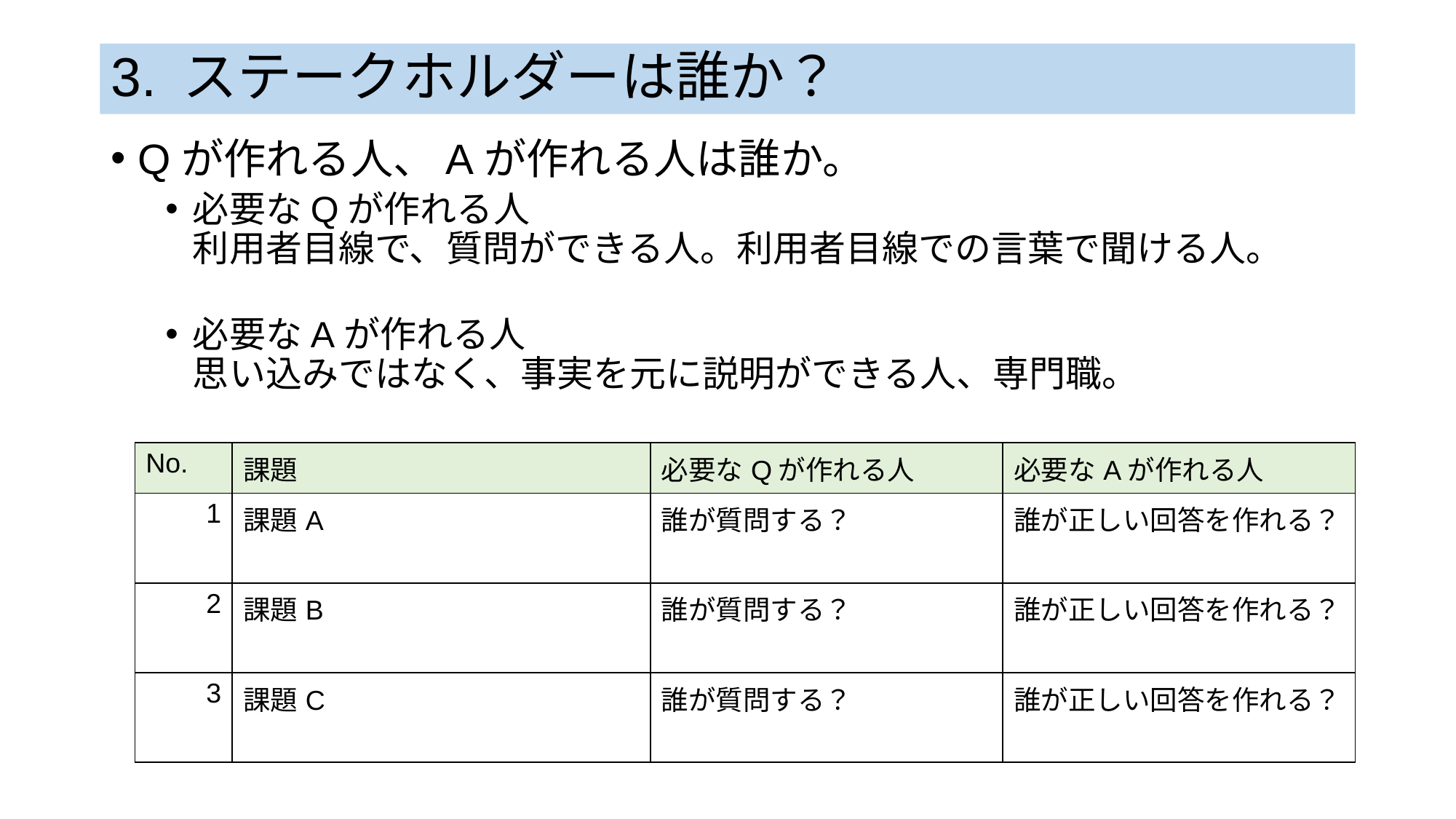

# 3. ステークホルダーは誰か？
Qが作れる人、Aが作れる人は誰か。
必要なQが作れる人
利用者目線で、質問ができる人。利用者目線での言葉で聞ける人。
必要なAが作れる人
思い込みではなく、事実を元に説明ができる人、専門職。
| No. | 課題 | 必要なQが作れる人 | 必要なAが作れる人 |
| --- | --- | --- | --- |
| 1 | 課題A | 誰が質問する？ | 誰が正しい回答を作れる？ |
| 2 | 課題B | 誰が質問する？ | 誰が正しい回答を作れる？ |
| 3 | 課題C | 誰が質問する？ | 誰が正しい回答を作れる？ |